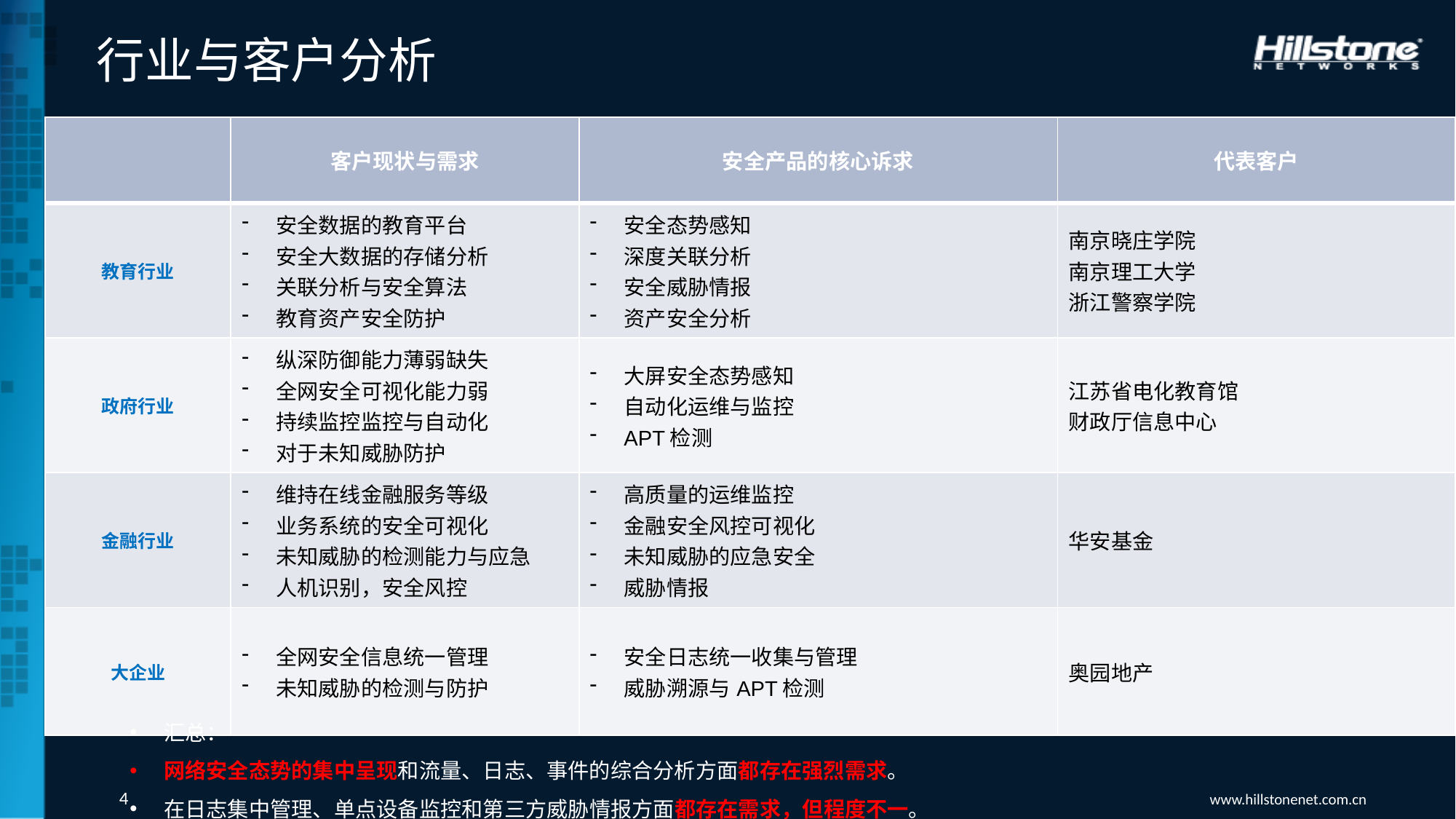

# 行业与客户分析
|  | 客户现状与需求 | 安全产品的核心诉求 | 代表客户 |
| --- | --- | --- | --- |
| 教育行业 | 安全数据的教育平台 安全大数据的存储分析 关联分析与安全算法 教育资产安全防护 | 安全态势感知 深度关联分析 安全威胁情报 资产安全分析 | 南京晓庄学院 南京理工大学 浙江警察学院 |
| 政府行业 | 纵深防御能力薄弱缺失 全网安全可视化能力弱 持续监控监控与自动化 对于未知威胁防护 | 大屏安全态势感知 自动化运维与监控 APT检测 | 江苏省电化教育馆 财政厅信息中心 |
| 金融行业 | 维持在线金融服务等级 业务系统的安全可视化 未知威胁的检测能力与应急 人机识别，安全风控 | 高质量的运维监控 金融安全风控可视化 未知威胁的应急安全 威胁情报 | 华安基金 |
| 大企业 | 全网安全信息统一管理 未知威胁的检测与防护 | 安全日志统一收集与管理 威胁溯源与APT检测 | 奥园地产 |
汇总：
网络安全态势的集中呈现和流量、日志、事件的综合分析方面都存在强烈需求。
在日志集中管理、单点设备监控和第三方威胁情报方面都存在需求，但程度不一。